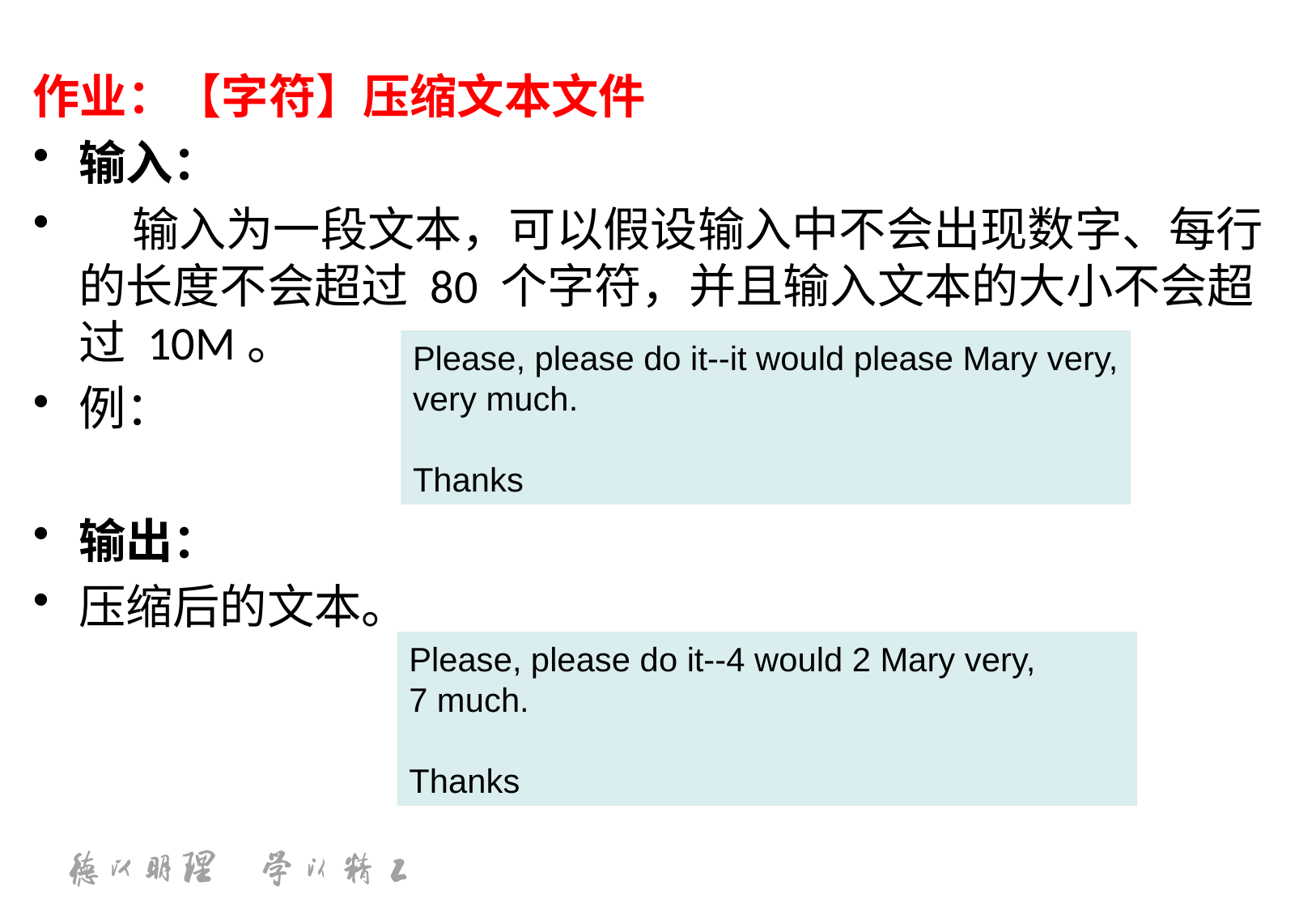

作业：【字符】压缩文本文件
输入：
    输入为一段文本，可以假设输入中不会出现数字、每行的长度不会超过 80 个字符，并且输入文本的大小不会超过 10M。
例：

输出：
压缩后的文本。

Please, please do it--it would please Mary very,
very much.

Thanks
Please, please do it--4 would 2 Mary very,
7 much.

Thanks
113